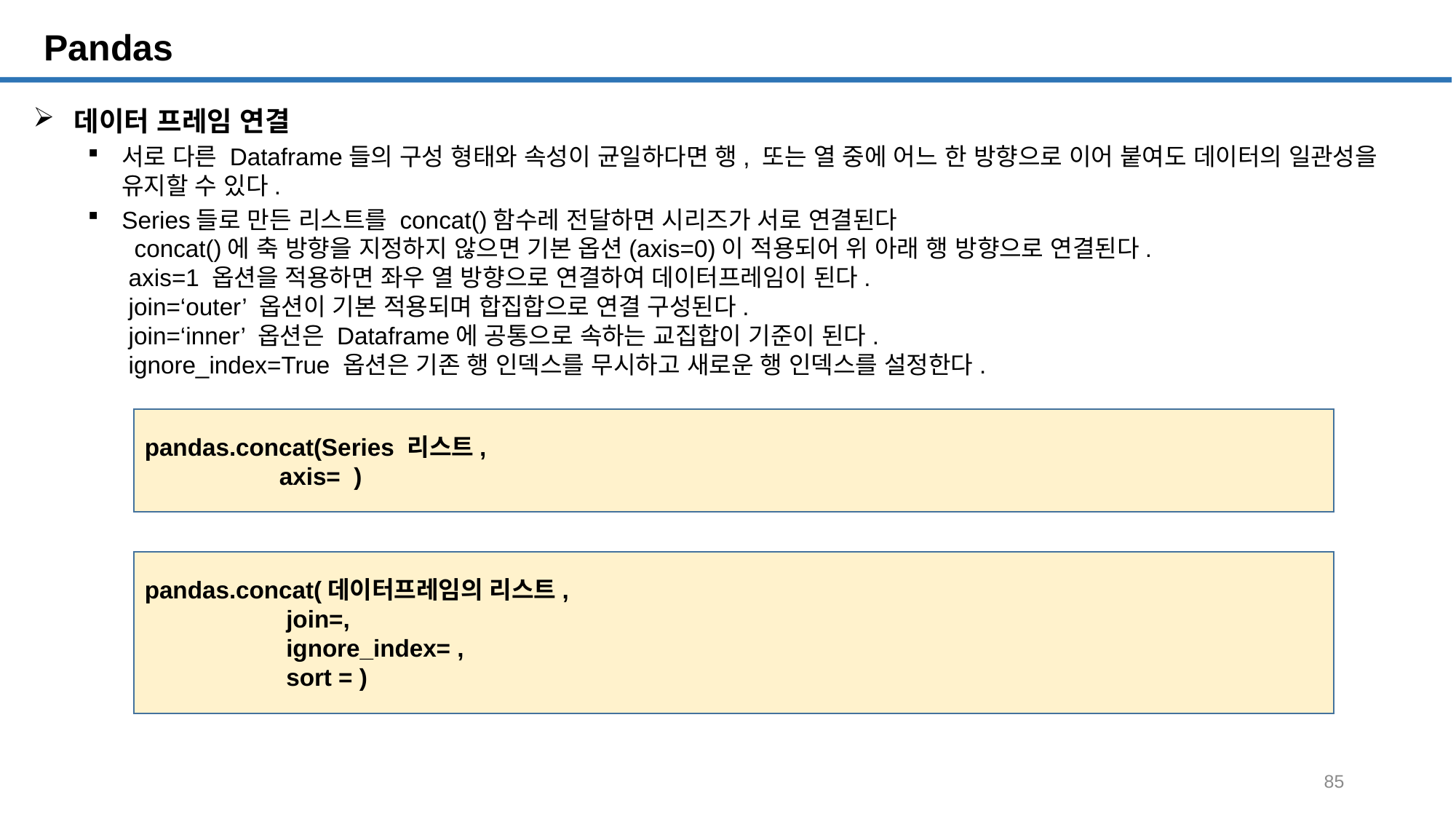

SQL 튜닝 개요
# Pandas

데이터 프레임 연결
서로 다른 Dataframe들의 구성 형태와 속성이 균일하다면 행, 또는 열 중에 어느 한 방향으로 이어 붙여도 데이터의 일관성을 유지할 수 있다.
Series들로 만든 리스트를 concat()함수레 전달하면 시리즈가 서로 연결된다
 concat()에 축 방향을 지정하지 않으면 기본 옵션(axis=0)이 적용되어 위 아래 행 방향으로 연결된다.
 axis=1 옵션을 적용하면 좌우 열 방향으로 연결하여 데이터프레임이 된다.
 join=‘outer’ 옵션이 기본 적용되며 합집합으로 연결 구성된다.
 join=‘inner’ 옵션은 Dataframe에 공통으로 속하는 교집합이 기준이 된다.
 ignore_index=True 옵션은 기존 행 인덱스를 무시하고 새로운 행 인덱스를 설정한다.

pandas.concat(Series 리스트,
                    axis=  )
pandas.concat(데이터프레임의 리스트,
                     join=,
                     ignore_index= ,
                     sort = )
85